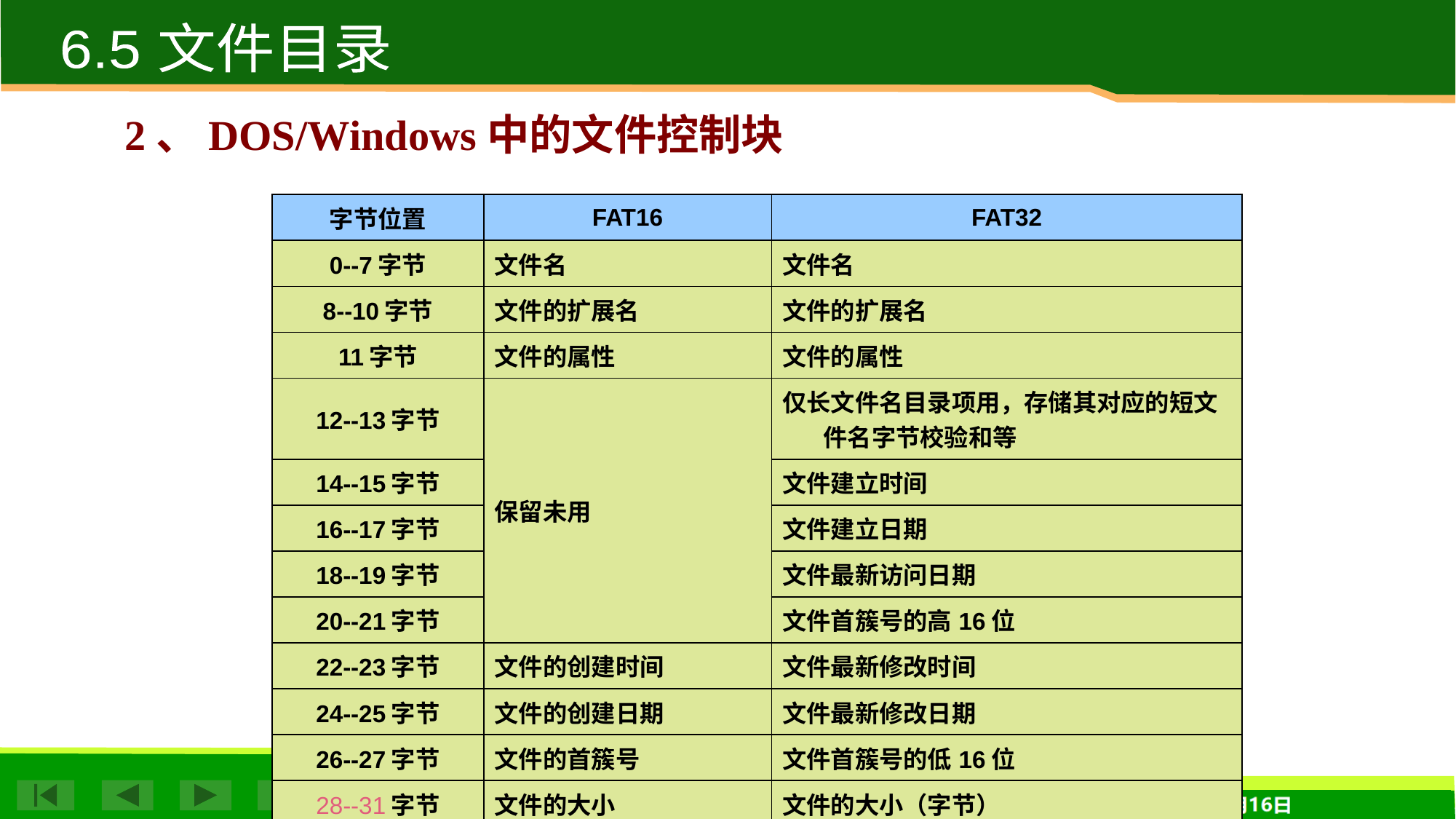

6.5 文件目录
2、DOS/Windows中的文件控制块
| 字节位置 | FAT16 | FAT32 |
| --- | --- | --- |
| 0--7字节 | 文件名 | 文件名 |
| 8--10字节 | 文件的扩展名 | 文件的扩展名 |
| 11字节 | 文件的属性 | 文件的属性 |
| 12--13字节 | 保留未用 | 仅长文件名目录项用，存储其对应的短文件名字节校验和等 |
| 14--15字节 |  | 文件建立时间 |
| 16--17字节 |  | 文件建立日期 |
| 18--19字节 |  | 文件最新访问日期 |
| 20--21字节 |  | 文件首簇号的高16位 |
| 22--23字节 | 文件的创建时间 | 文件最新修改时间 |
| 24--25字节 | 文件的创建日期 | 文件最新修改日期 |
| 26--27字节 | 文件的首簇号 | 文件首簇号的低16位 |
| 28--31字节 | 文件的大小 | 文件的大小（字节） |